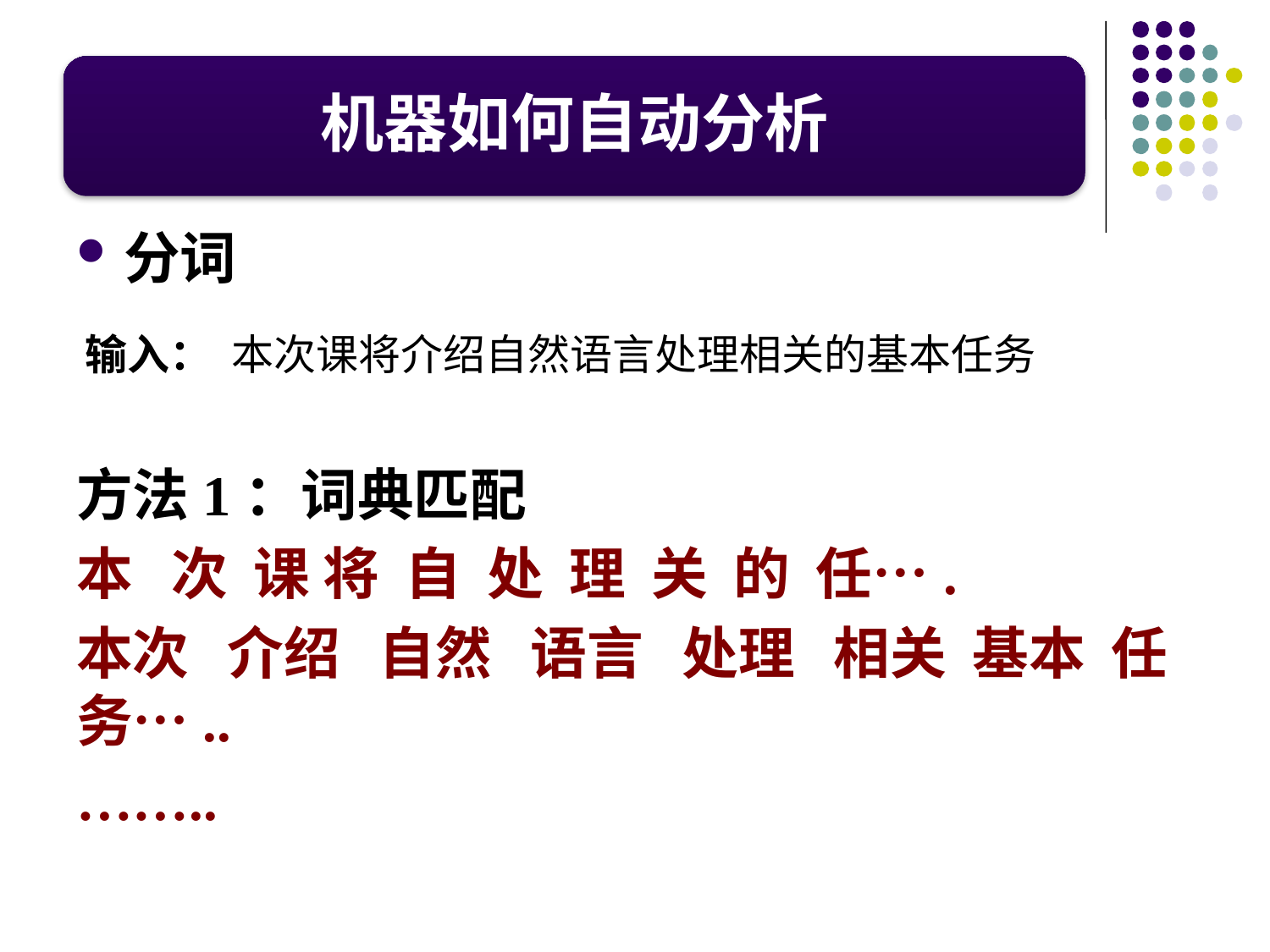

机器如何自动分析
分词

方法1：词典匹配
本   次  课 将  自  处  理  关  的  任….
本次   介绍   自然   语言   处理   相关  基本  任务…..
……..
输入：  本次课将介绍自然语言处理相关的基本任务